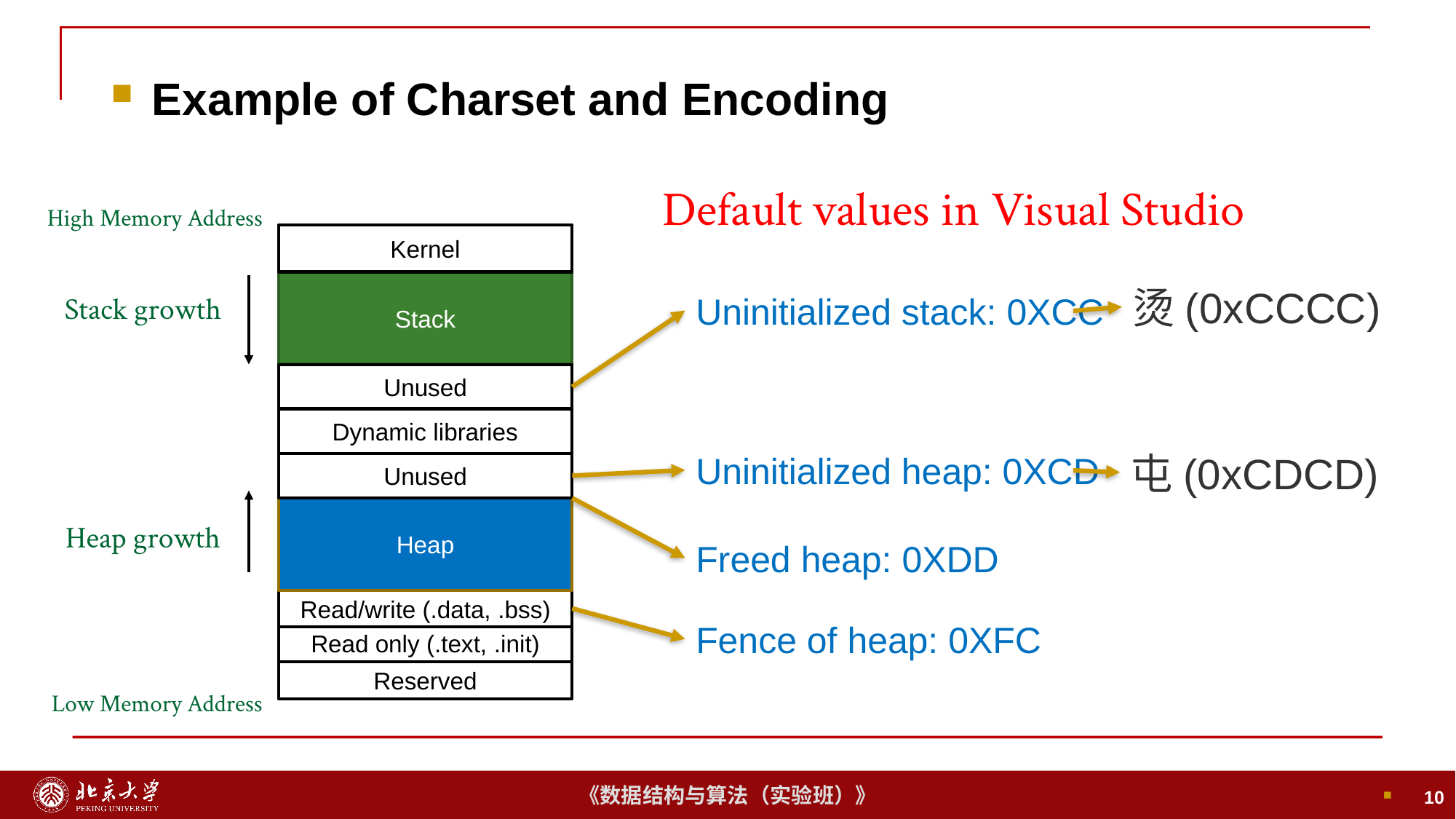

Example of Charset and Encoding
10
Default values in Visual Studio
High Memory Address
Kernel
Stack
Stack growth
Unused
Dynamic libraries
Unused
Heap
Heap growth
Read/write (.data, .bss)
Read only (.text, .init)
Reserved
Low Memory Address
烫(0xCCCC)
Uninitialized stack: 0XCC
屯(0xCDCD)
Uninitialized heap: 0XCD
Freed heap: 0XDD
Fence of heap: 0XFC